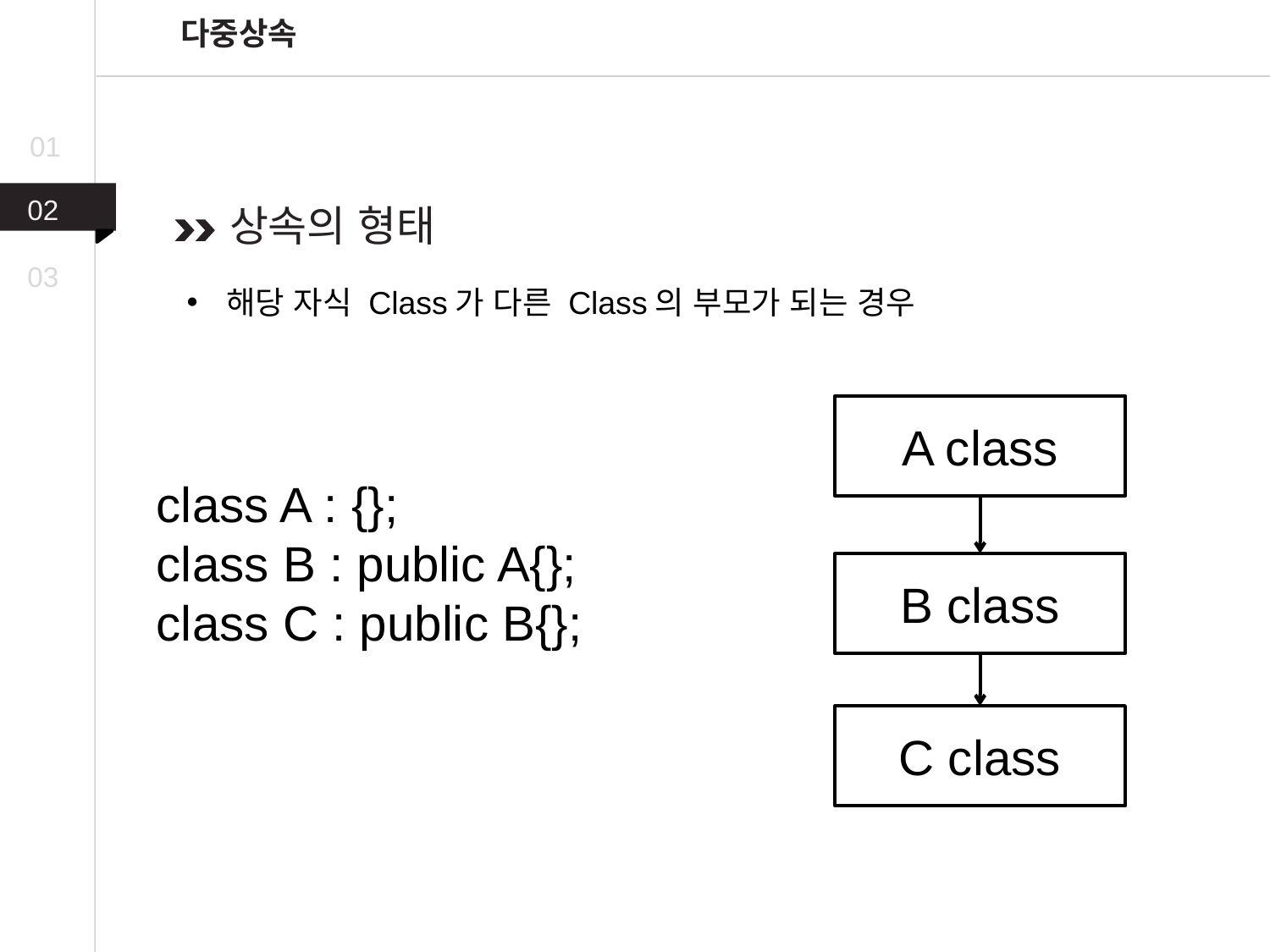

다중상속
01

02
상속의 형태

03
해당 자식 Class가 다른 Class의 부모가 되는 경우
A class
class A : {};
class B : public A{};
class C : public B{};
B class
C class